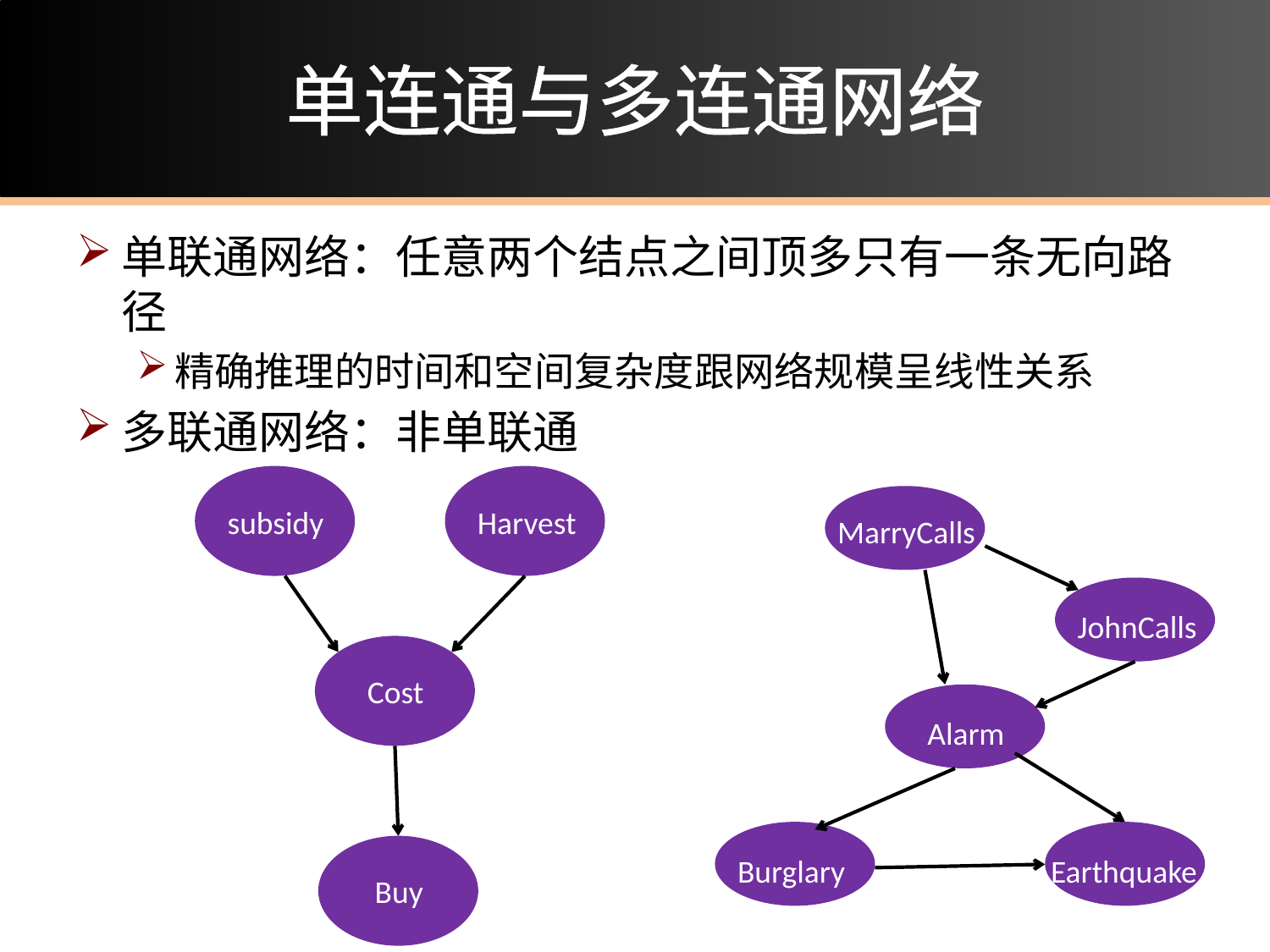

# 单连通与多连通网络
单联通网络：任意两个结点之间顶多只有一条无向路径
精确推理的时间和空间复杂度跟网络规模呈线性关系
多联通网络：非单联通

subsidy

Harvest

Cost

Buy

MarryCalls

JohnCalls

Alarm

Burglary

Earthquake